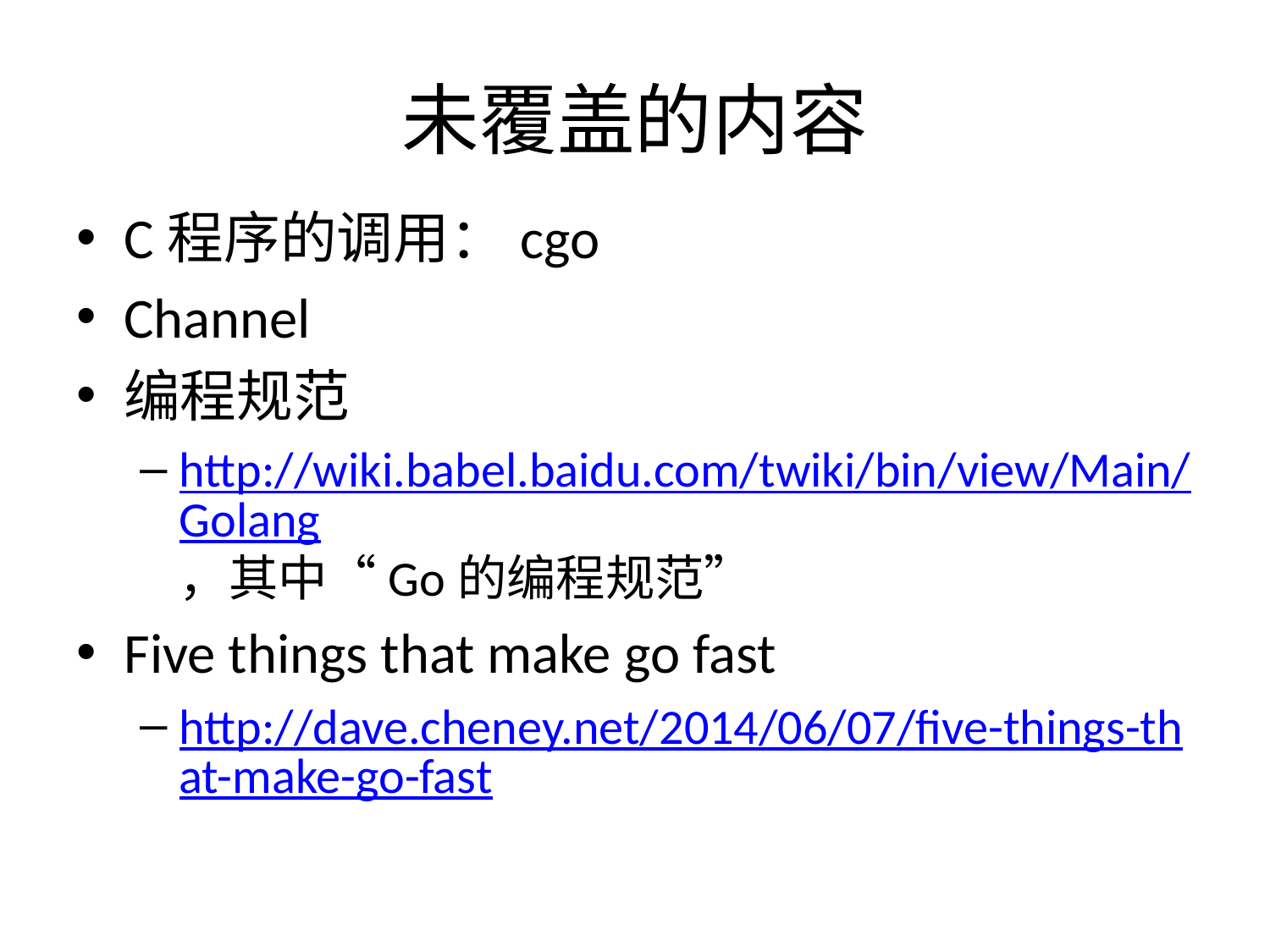

# 未覆盖的内容
C程序的调用：cgo
Channel
编程规范
http://wiki.babel.baidu.com/twiki/bin/view/Main/Golang，其中“Go的编程规范”
Five things that make go fast
http://dave.cheney.net/2014/06/07/five-things-that-make-go-fast